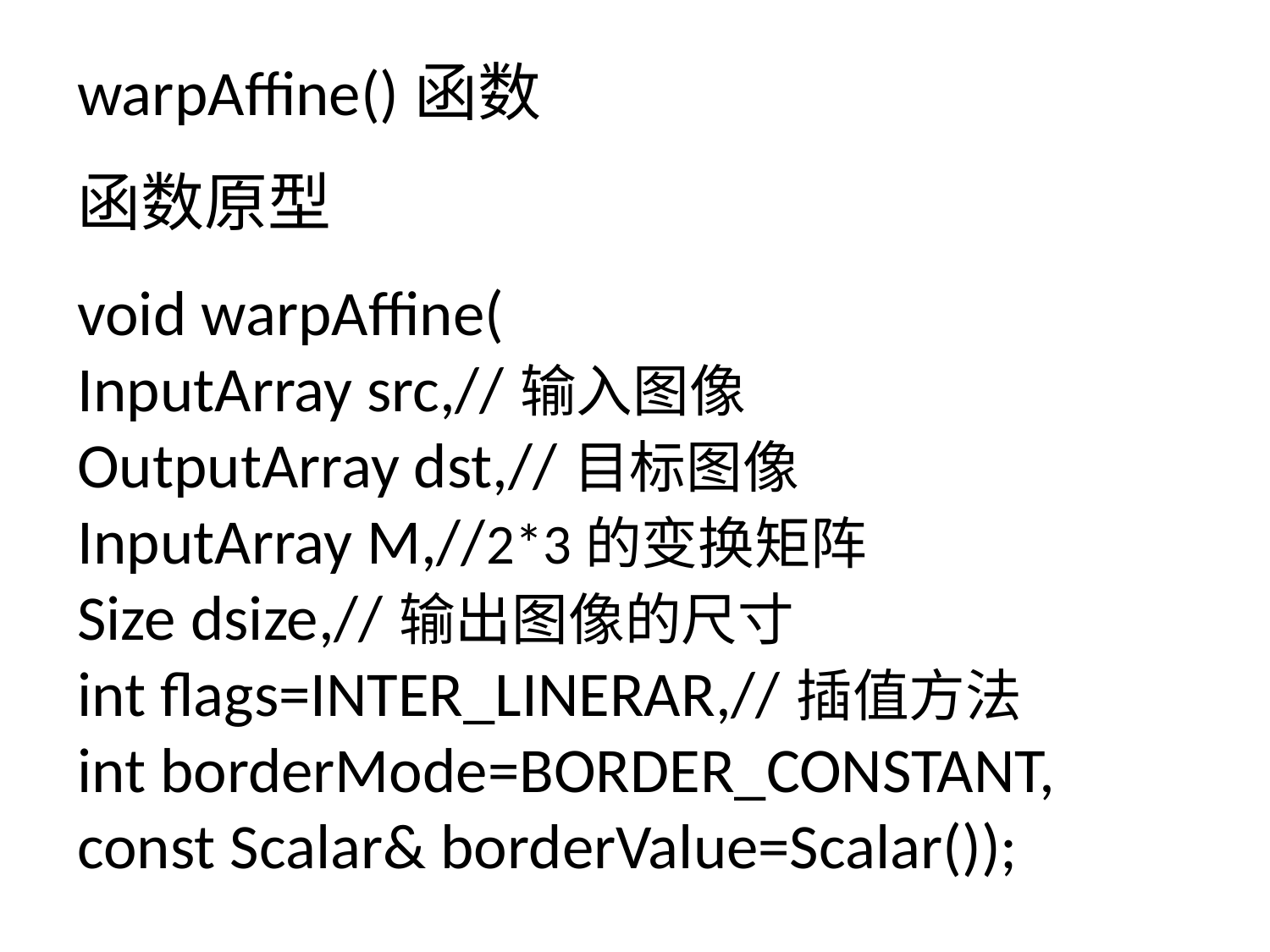

warpAffine()函数
函数原型
void warpAffine(
InputArray src,//输入图像
OutputArray dst,//目标图像
InputArray M,//2*3的变换矩阵
Size dsize,//输出图像的尺寸
int flags=INTER_LINERAR,//插值方法
int borderMode=BORDER_CONSTANT,
const Scalar& borderValue=Scalar());